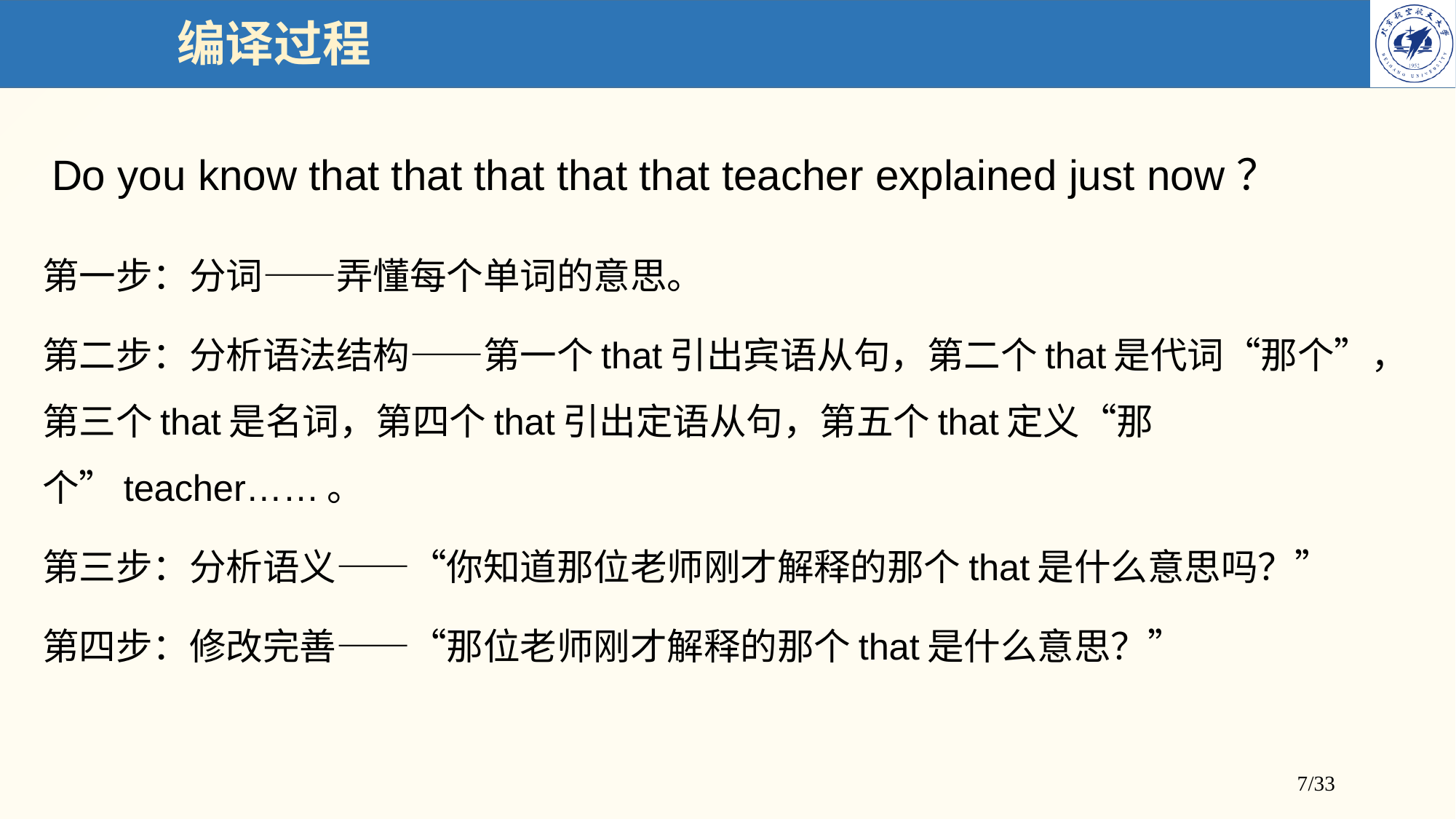

# 编译过程
Do you know that that that that that teacher explained just now？
第一步：分词——弄懂每个单词的意思。
第二步：分析语法结构——第一个that引出宾语从句，第二个that是代词“那个”，第三个that是名词，第四个that引出定语从句，第五个that定义“那个”teacher……。
第三步：分析语义——“你知道那位老师刚才解释的那个that是什么意思吗？”
第四步：修改完善——“那位老师刚才解释的那个that是什么意思？”